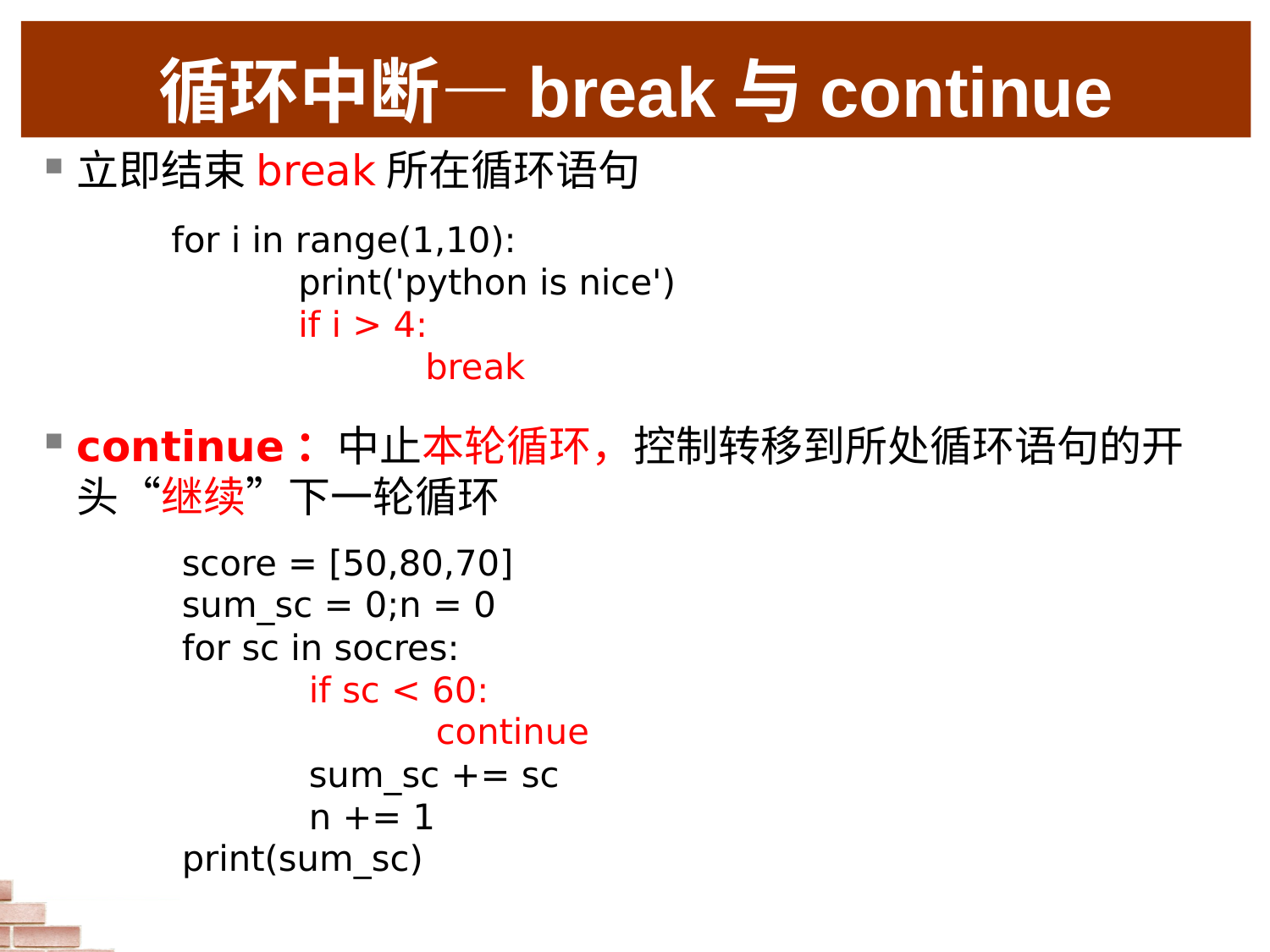

循环中断—break与continue
立即结束break所在循环语句
for i in range(1,10):
	print('python is nice')
	if i > 4:
		break
continue：中止本轮循环，控制转移到所处循环语句的开头“继续”下一轮循环
score = [50,80,70]
sum_sc = 0;n = 0
for sc in socres:
	if sc < 60:
		continue
	sum_sc += sc
	n += 1
print(sum_sc)